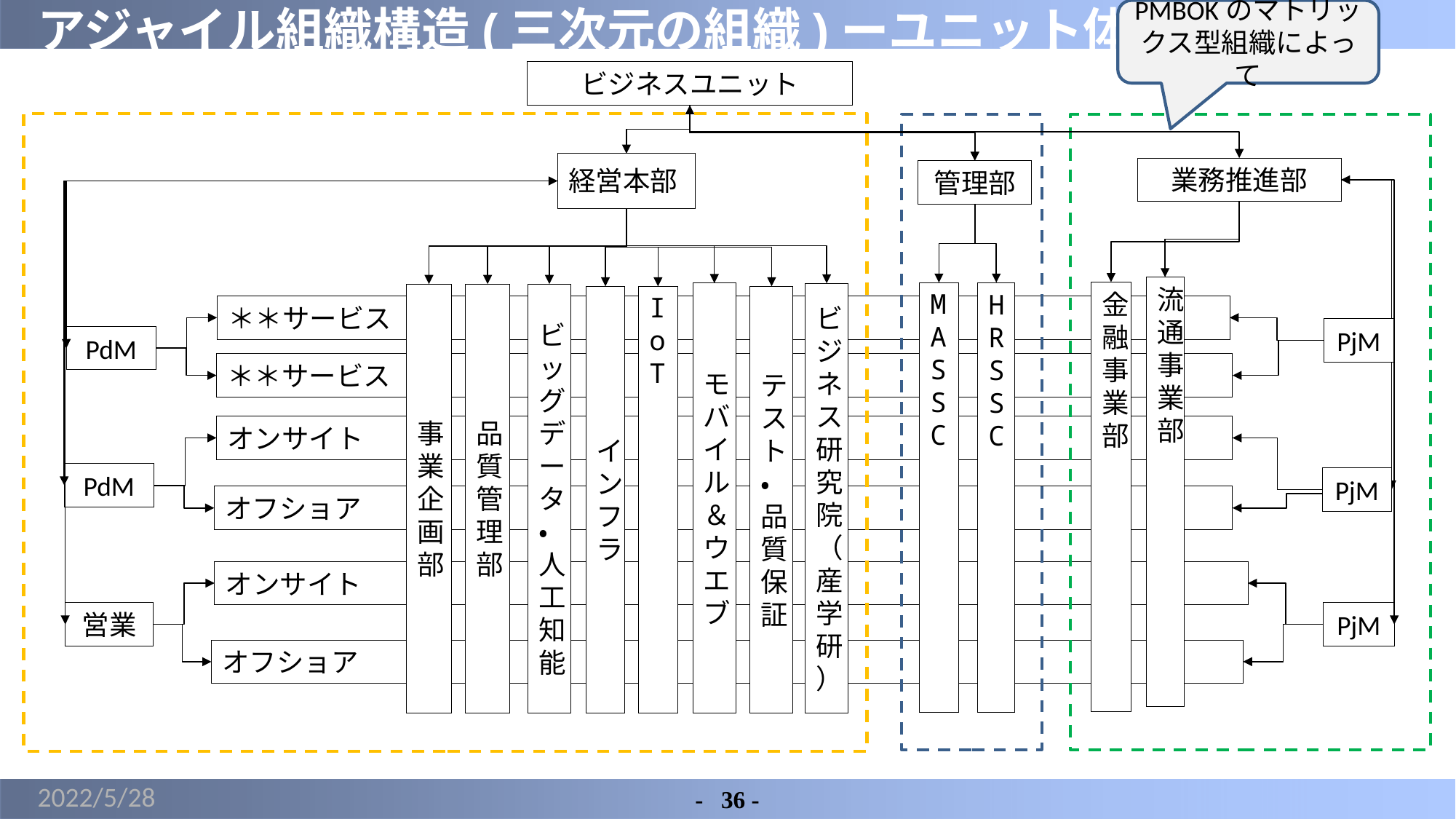

# アジャイル組織構造(三次元の組織)ーユニット体制
PMBOKのマトリックス型組織によって
ビジネスユニット

経営本部
業務推進部
管理部
流通事業部
金融事業部
HRSSC
MASSC
モバイル＆ウエブ
ビジネス研究院（産学研）
事業企画部
品質管理部
ビッグデータ・人工知能
インフラ
IoT
テスト・品質保証
＊＊サービス
PjM
PdM
＊＊サービス
オンサイト
PdM
PjM
オフショア
オンサイト
PjM
営業
オフショア
2022/5/28
-	36 -